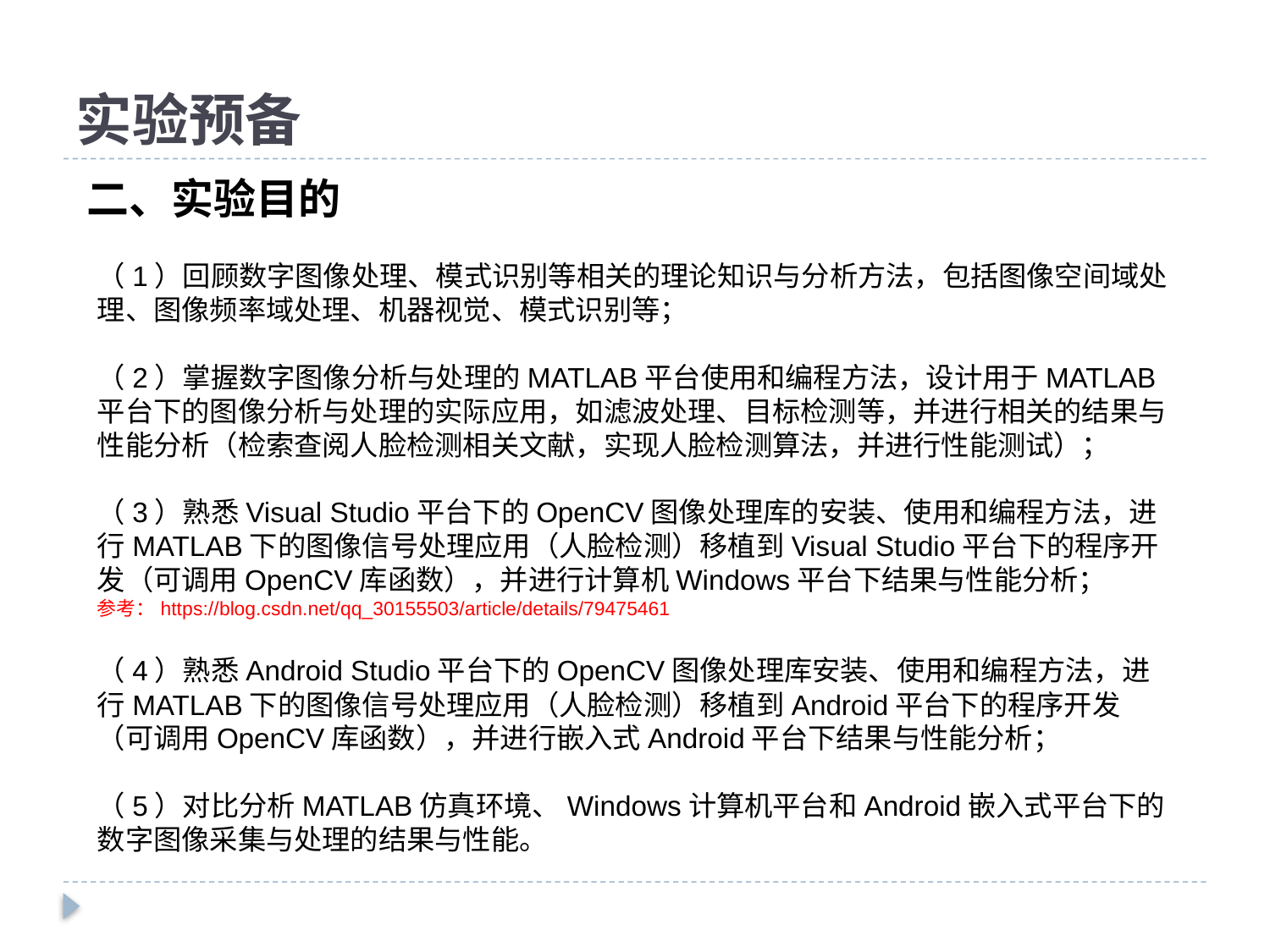

# 实验预备
二、实验目的
（1）回顾数字图像处理、模式识别等相关的理论知识与分析方法，包括图像空间域处理、图像频率域处理、机器视觉、模式识别等；

（2）掌握数字图像分析与处理的MATLAB平台使用和编程方法，设计用于MATLAB平台下的图像分析与处理的实际应用，如滤波处理、目标检测等，并进行相关的结果与性能分析（检索查阅人脸检测相关文献，实现人脸检测算法，并进行性能测试）；

（3）熟悉Visual Studio平台下的OpenCV图像处理库的安装、使用和编程方法，进行MATLAB下的图像信号处理应用（人脸检测）移植到Visual Studio平台下的程序开发（可调用OpenCV库函数），并进行计算机Windows平台下结果与性能分析；
参考：https://blog.csdn.net/qq_30155503/article/details/79475461

（4）熟悉Android Studio平台下的OpenCV图像处理库安装、使用和编程方法，进行MATLAB下的图像信号处理应用（人脸检测）移植到Android平台下的程序开发（可调用OpenCV库函数），并进行嵌入式Android平台下结果与性能分析；

（5）对比分析MATLAB仿真环境、Windows计算机平台和Android嵌入式平台下的数字图像采集与处理的结果与性能。